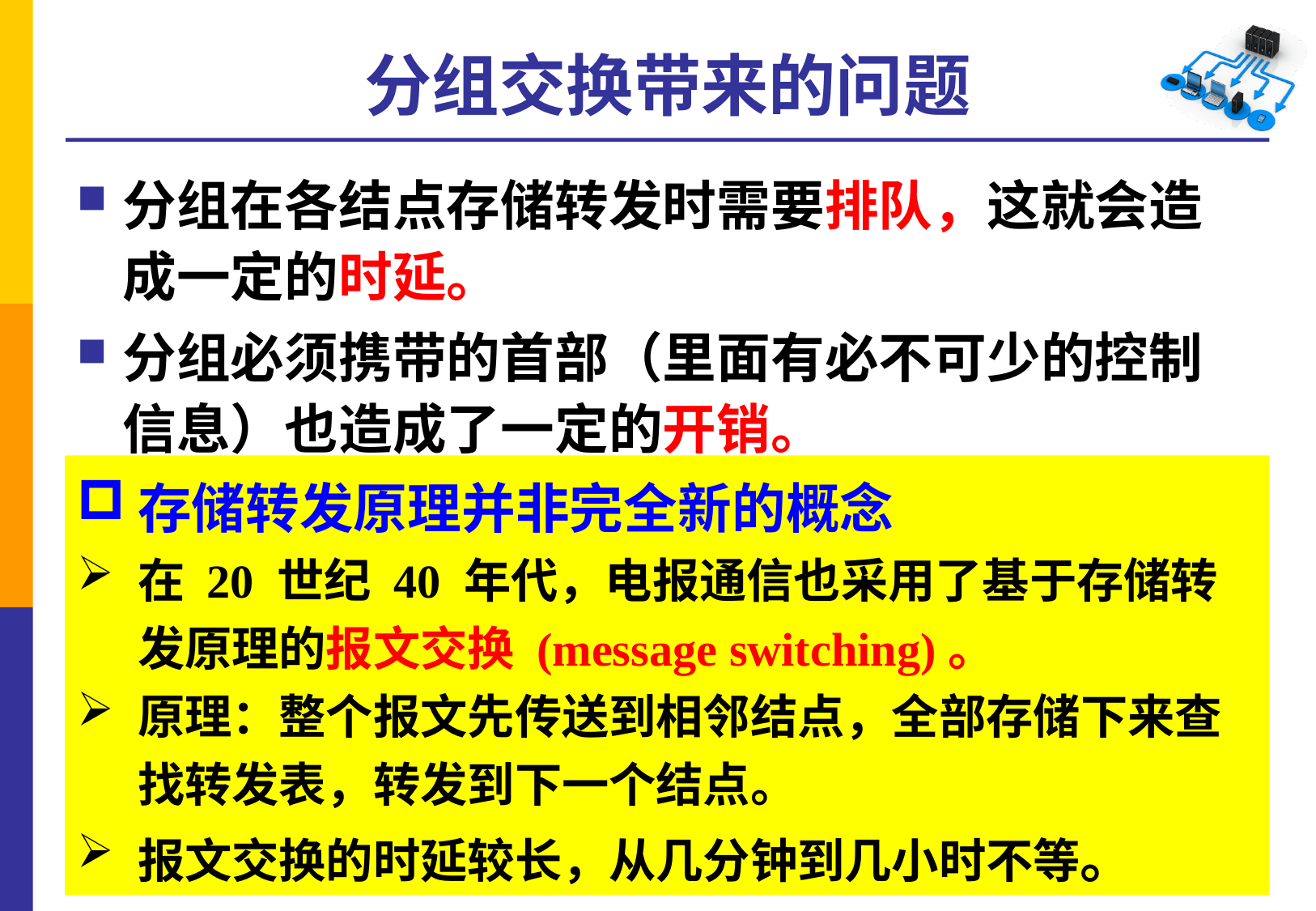

# 分组交换带来的问题
分组在各结点存储转发时需要排队，这就会造成一定的时延。
分组必须携带的首部（里面有必不可少的控制信息）也造成了一定的开销。
存储转发原理并非完全新的概念
在 20 世纪 40 年代，电报通信也采用了基于存储转发原理的报文交换 (message switching)。
原理：整个报文先传送到相邻结点，全部存储下来查找转发表，转发到下一个结点。
报文交换的时延较长，从几分钟到几小时不等。